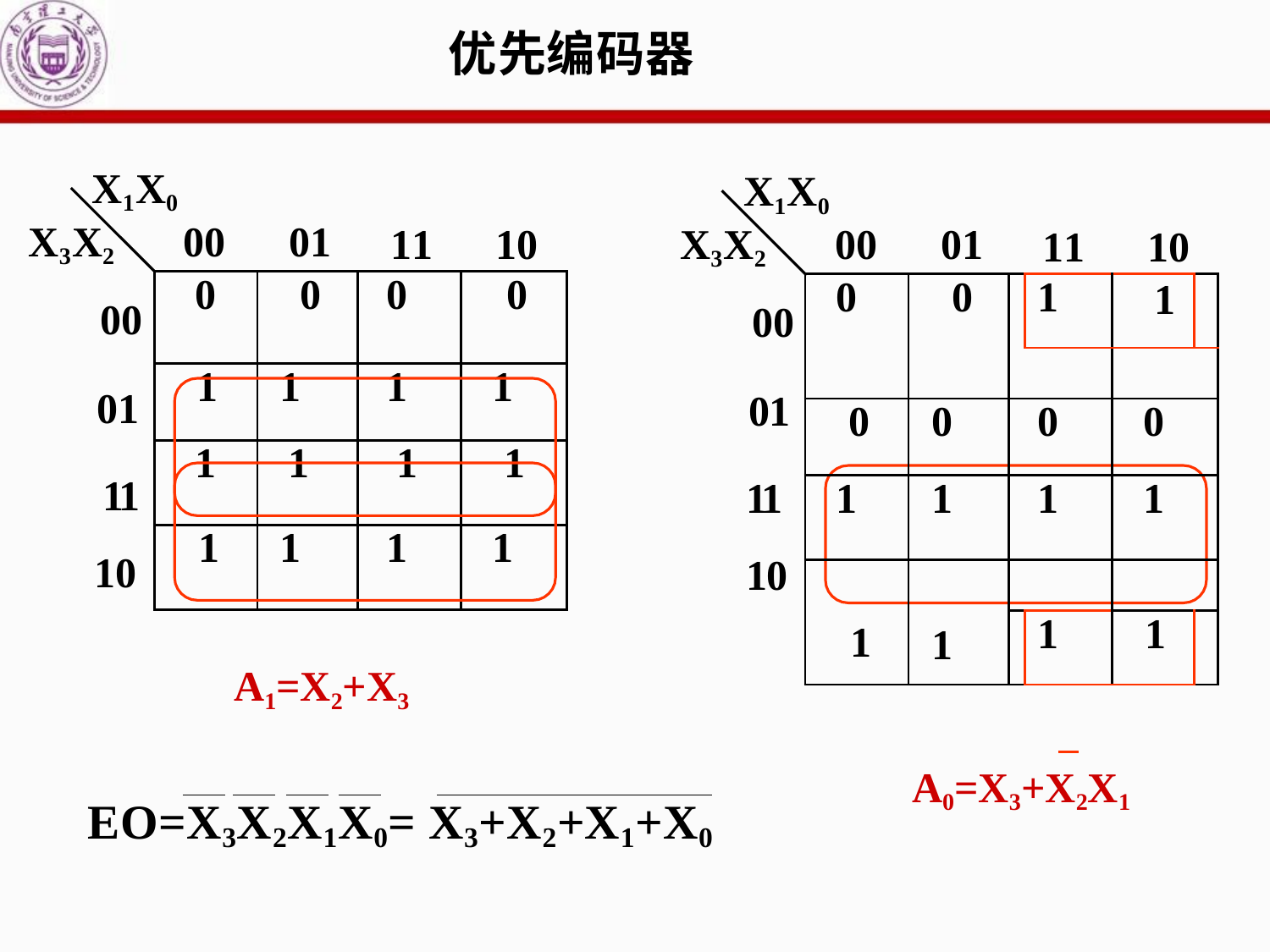

# 优先编码器
X1X0
X1X0

X3X2	00	01
00
11	10
X3X2	00	01
00
11	10
| 0 | 0 | 0 | 0 |
| --- | --- | --- | --- |
| 1 | 1 | 1 | 1 |
| 1 | 1 | 1 | 1 |
| 1 | 1 | 1 | 1 |
| 0 | 0 |  | 1 | 1 |  |
| --- | --- | --- | --- | --- | --- |
|  |  |  |  |  |  |
| 0 | 0 | 0 |  | 0 |  |
| 1 | 1 | 1 |  | 1 |  |
| 1 | 1 |  |  |  |  |
|  |  |  | 1 | 1 |  |

01
01

11
10
11
10
A1=X2+X3

A0=X3+X2X1
EO=X3X2X1X0= X3+X2+X1+X0